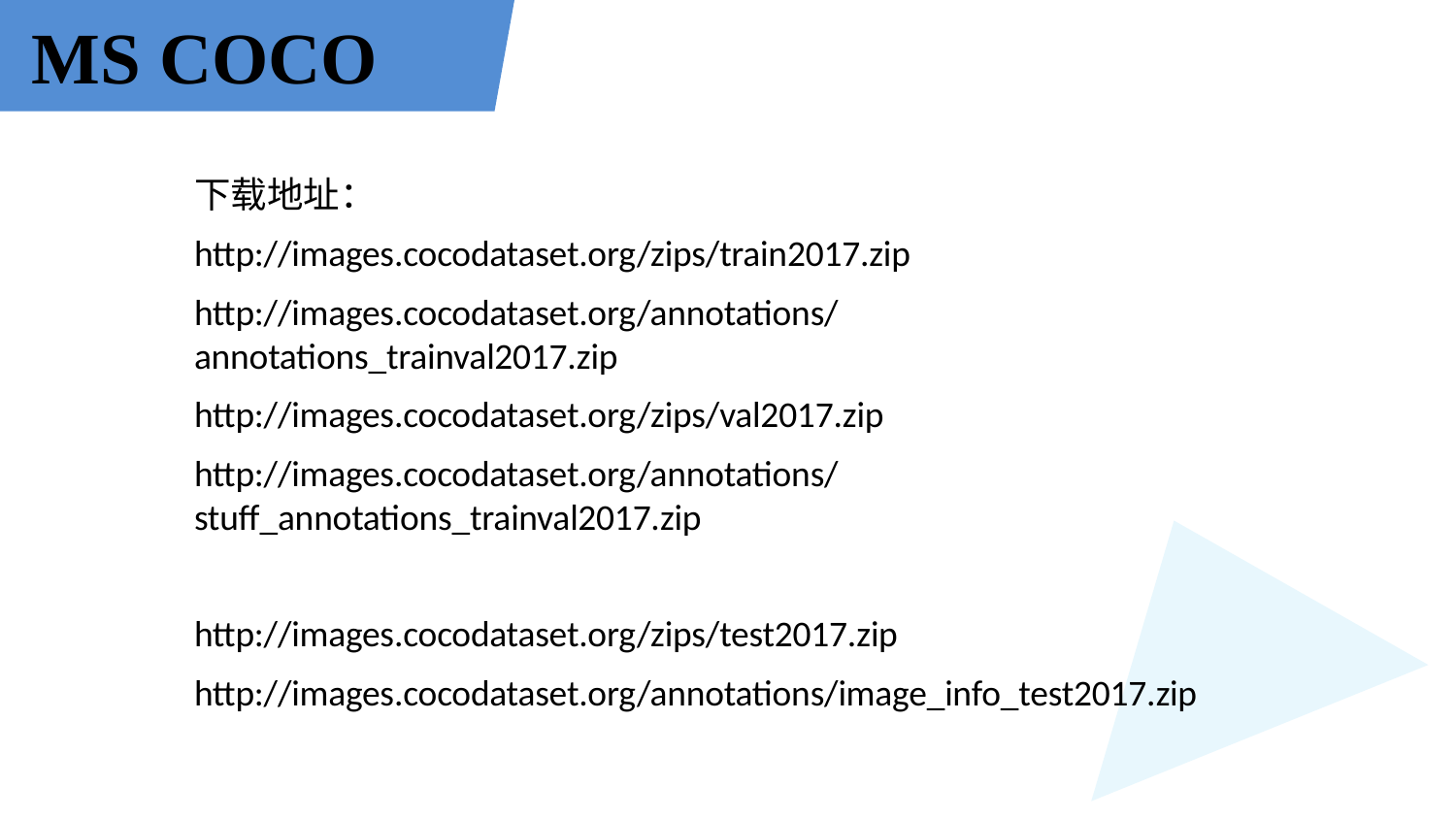

MS COCO
下载地址：
http://images.cocodataset.org/zips/train2017.zip
http://images.cocodataset.org/annotations/annotations_trainval2017.zip
http://images.cocodataset.org/zips/val2017.zip
http://images.cocodataset.org/annotations/stuff_annotations_trainval2017.zip

http://images.cocodataset.org/zips/test2017.zip
http://images.cocodataset.org/annotations/image_info_test2017.zip